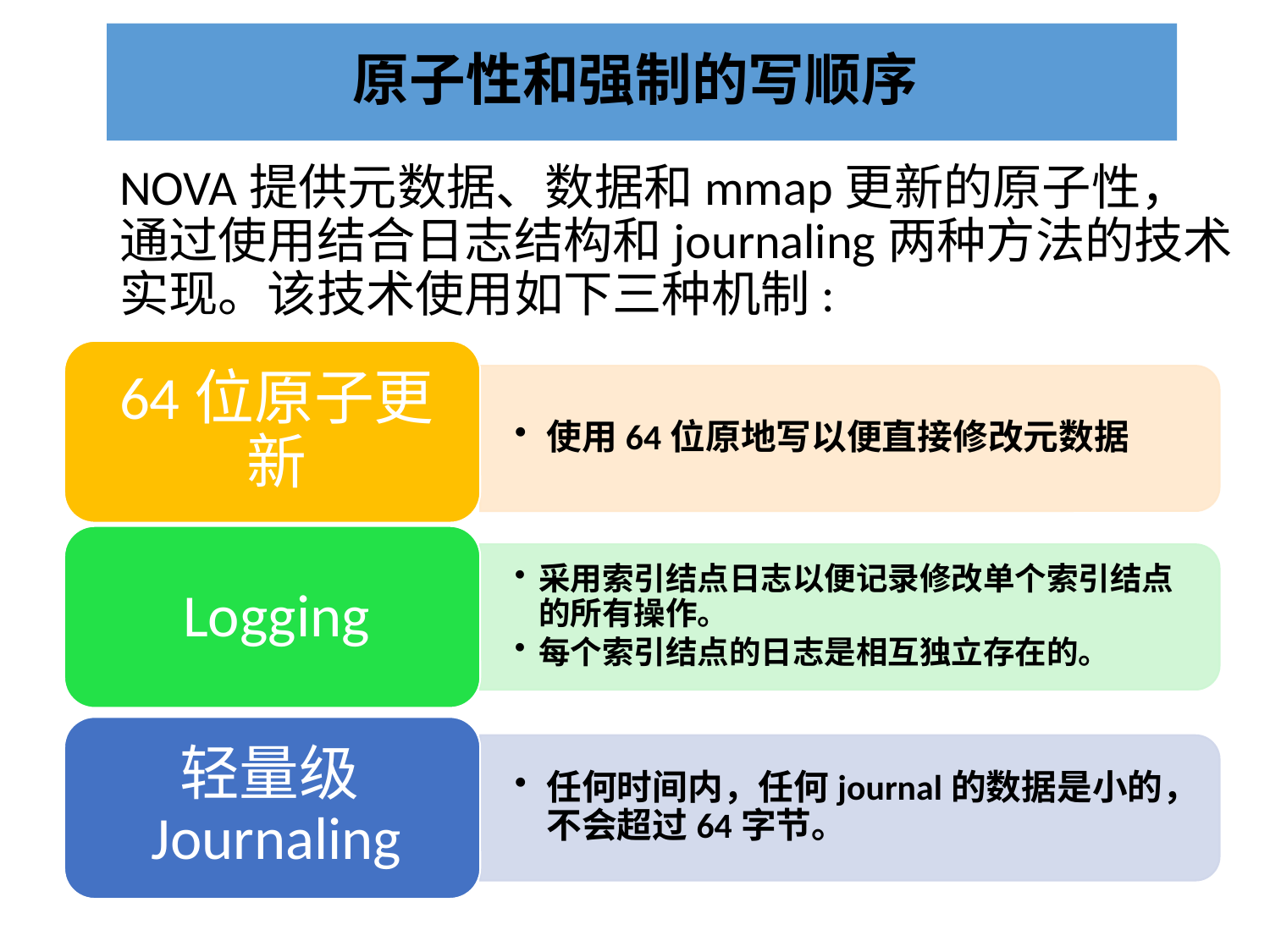

原子性和强制的写顺序
NOVA提供元数据、数据和mmap更新的原子性，通过使用结合日志结构和journaling两种方法的技术实现。该技术使用如下三种机制:
使用64位原地写以便直接修改元数据
64位原子更新
采用索引结点日志以便记录修改单个索引结点的所有操作。
每个索引结点的日志是相互独立存在的。
Logging
任何时间内，任何journal的数据是小的，不会超过64字节。
轻量级Journaling
28